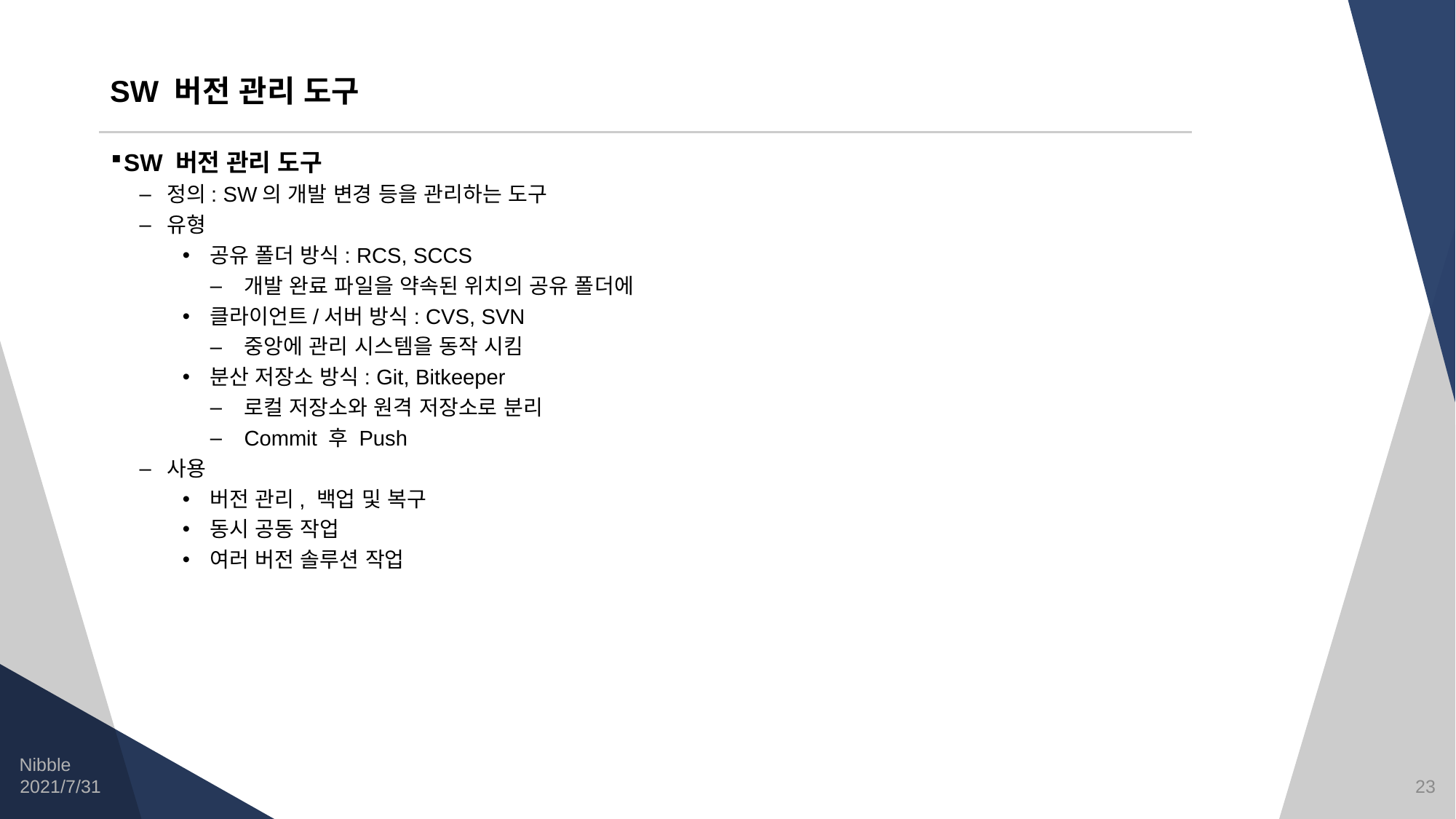

# SW 버전 관리 도구

SW 버전 관리 도구
정의: SW의 개발 변경 등을 관리하는 도구
유형
공유 폴더 방식: RCS, SCCS
개발 완료 파일을 약속된 위치의 공유 폴더에
클라이언트/서버 방식: CVS, SVN
중앙에 관리 시스템을 동작 시킴
분산 저장소 방식: Git, Bitkeeper
로컬 저장소와 원격 저장소로 분리
Commit 후 Push
사용
버전 관리, 백업 및 복구
동시 공동 작업
여러 버전 솔루션 작업

Nibble
2021/7/31
23